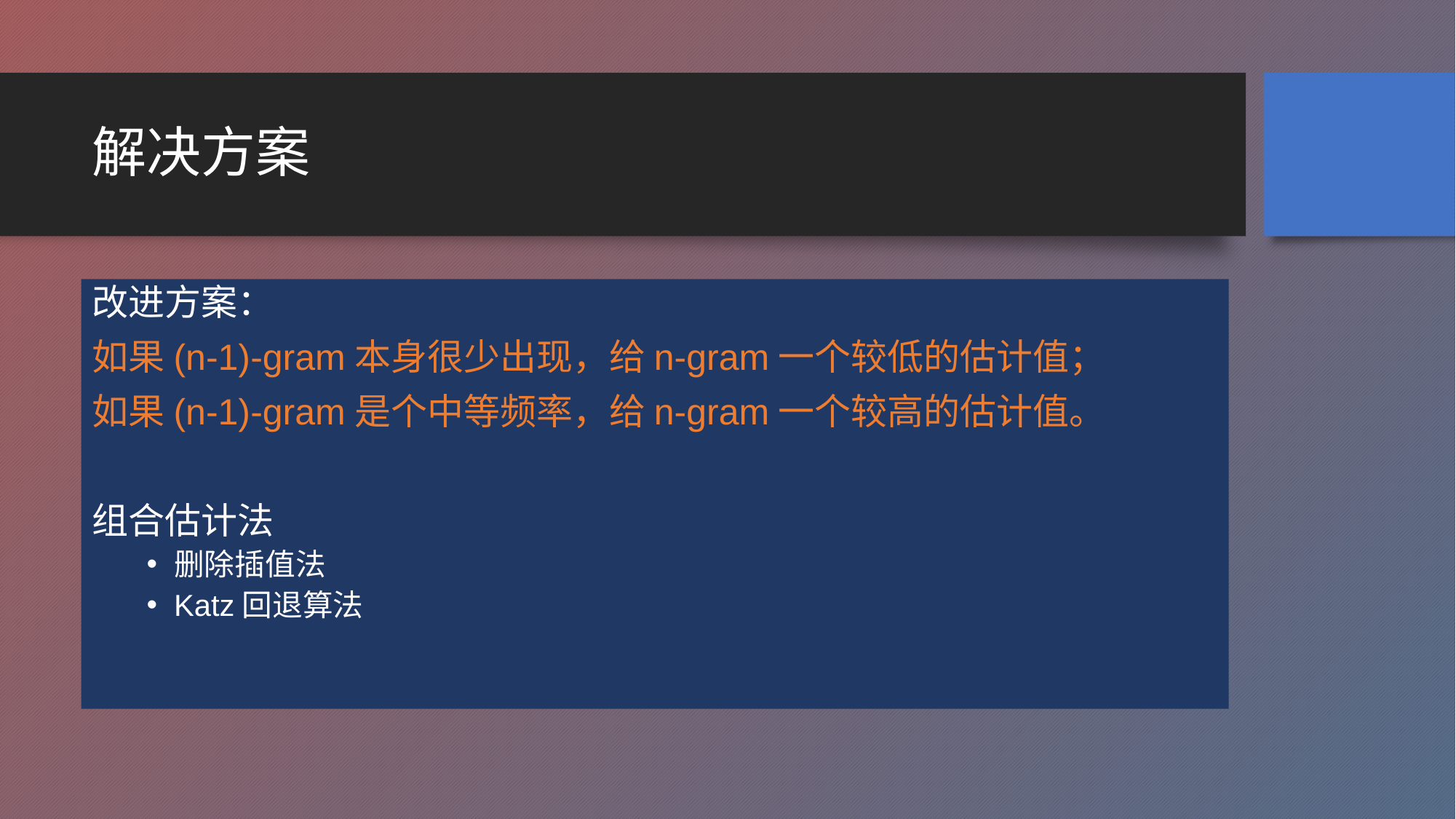

# 解决方案
改进方案：
如果(n-1)-gram本身很少出现，给n-gram一个较低的估计值；
如果(n-1)-gram是个中等频率，给n-gram一个较高的估计值。

组合估计法
删除插值法
Katz回退算法